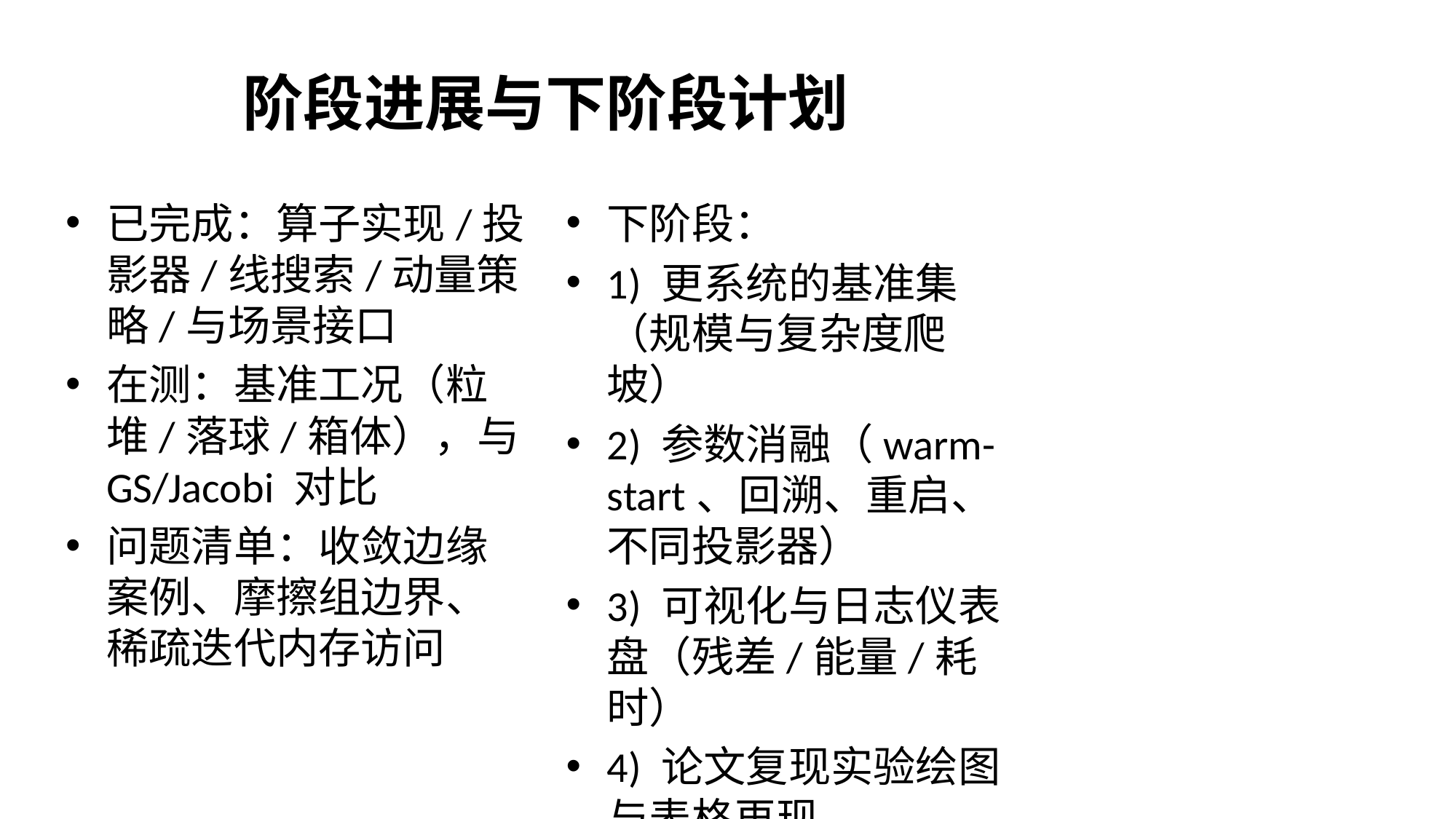

# 阶段进展与下阶段计划
已完成：算子实现/投影器/线搜索/动量策略/与场景接口
在测：基准工况（粒堆/落球/箱体），与 GS/Jacobi 对比
问题清单：收敛边缘案例、摩擦组边界、稀疏迭代内存访问
下阶段：
1) 更系统的基准集（规模与复杂度爬坡）
2) 参数消融（warm-start、回溯、重启、不同投影器）
3) 可视化与日志仪表盘（残差/能量/耗时）
4) 论文复现实验绘图与表格再现